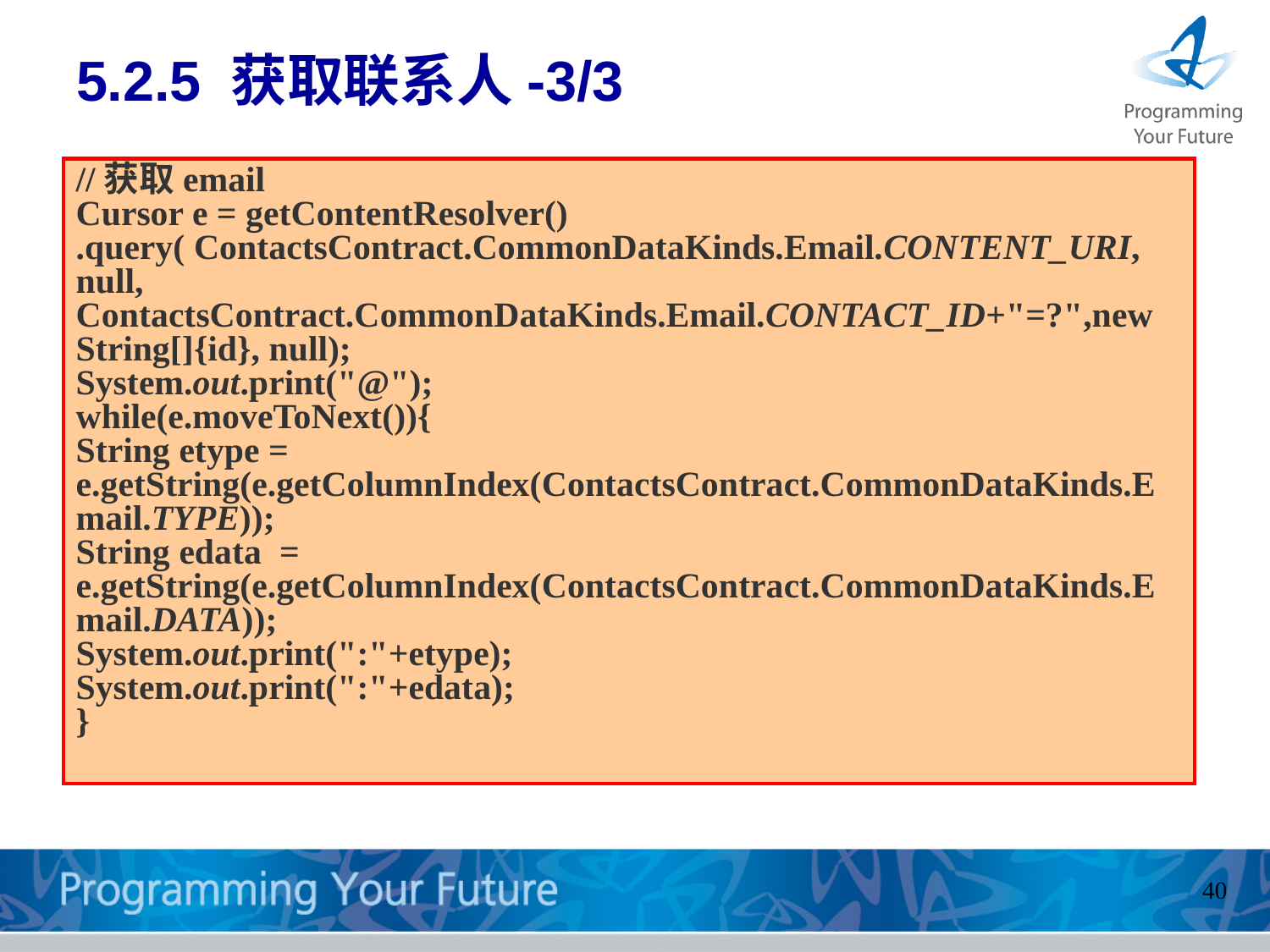

# 5.2.5 获取联系人-3/3
//获取email
Cursor e = getContentResolver()
.query( ContactsContract.CommonDataKinds.Email.CONTENT_URI,
null, ContactsContract.CommonDataKinds.Email.CONTACT_ID+"=?",new String[]{id}, null);
System.out.print("@");
while(e.moveToNext()){
String etype = e.getString(e.getColumnIndex(ContactsContract.CommonDataKinds.Email.TYPE));
String edata  = e.getString(e.getColumnIndex(ContactsContract.CommonDataKinds.Email.DATA));
System.out.print(":"+etype);
System.out.print(":"+edata);
}